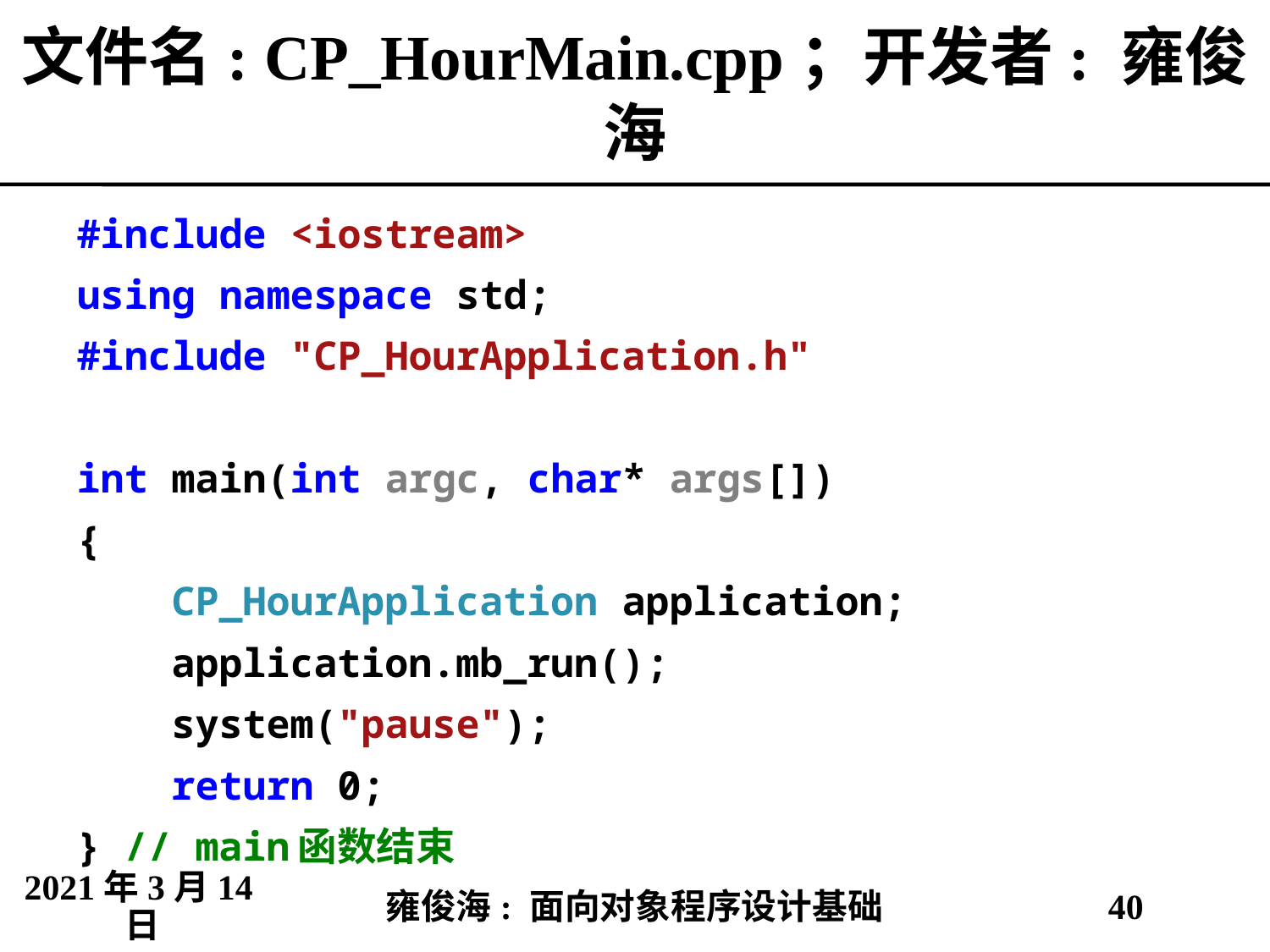

# 文件名: CP_HourMain.cpp；开发者: 雍俊海

#include <iostream>
using namespace std;
#include "CP_HourApplication.h"

int main(int argc, char* args[])
{
    CP_HourApplication application;
    application.mb_run();
    system("pause");
    return 0;
} // main函数结束
2021年3月14日
雍俊海: 面向对象程序设计基础
40